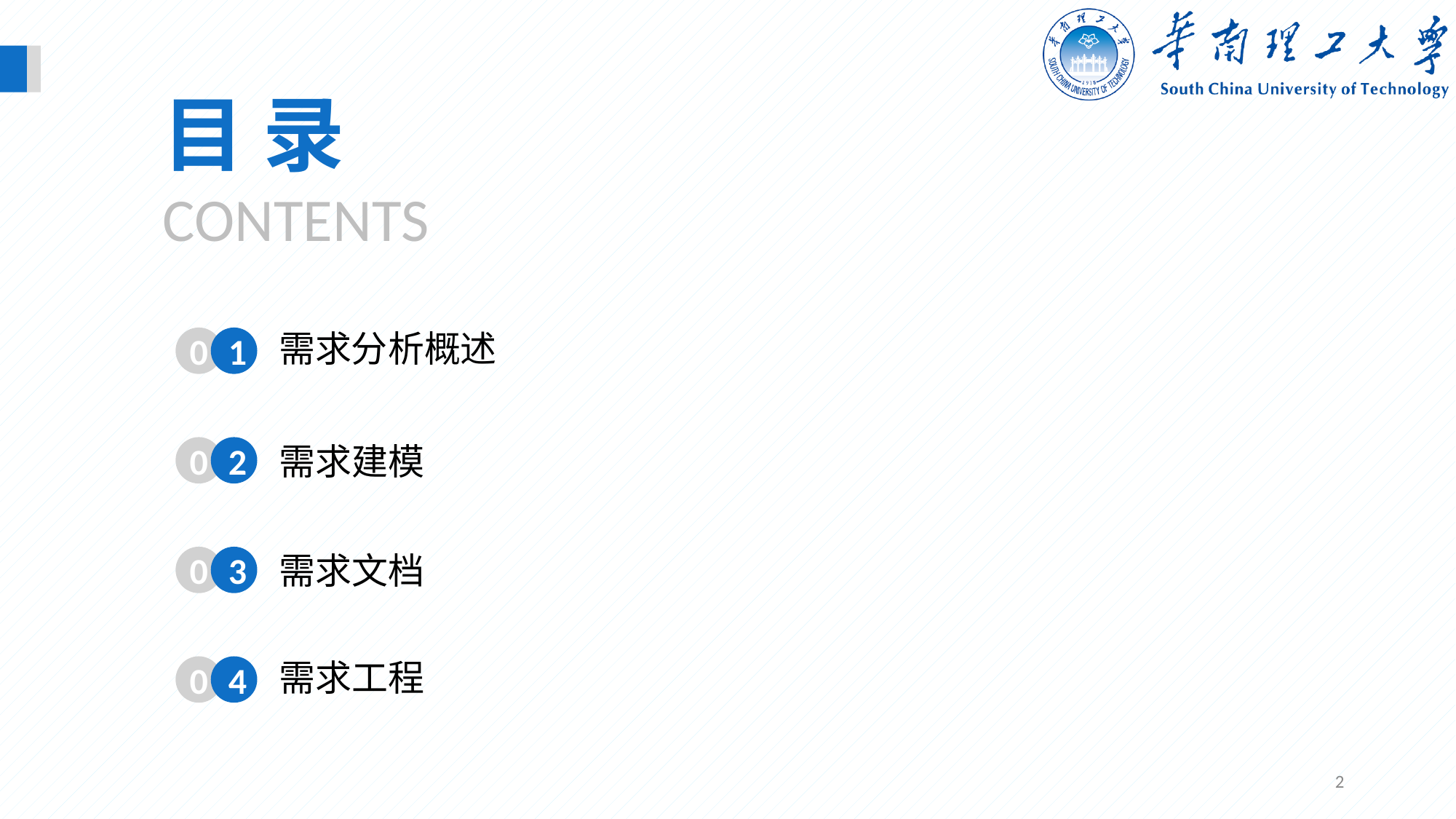

目 录
CONTENTS
需求分析概述
0
1
需求建模
0
2
需求文档
0
3
需求工程
0
4
2